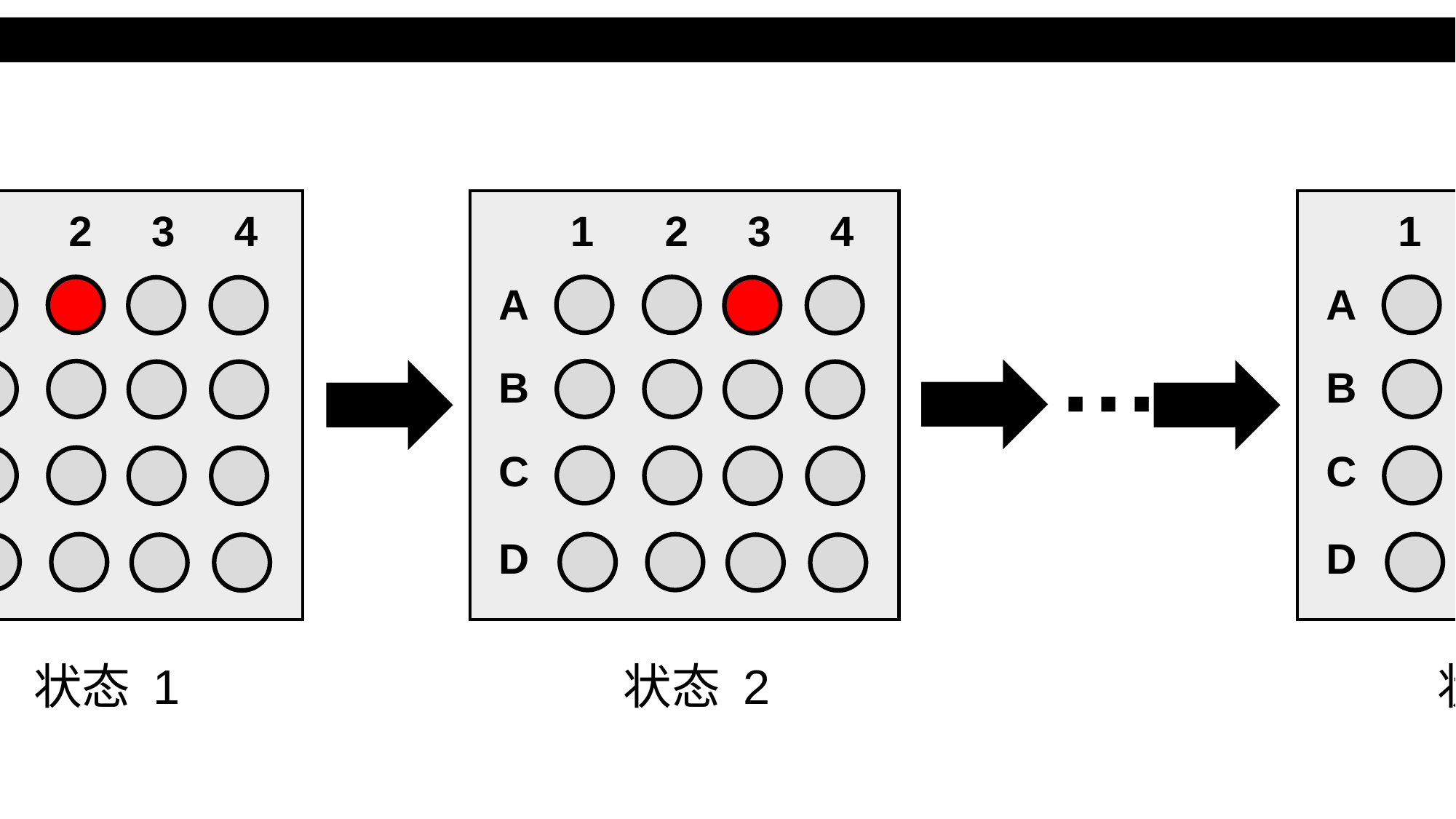

1      2     3     4
A

B

C

D

1      2     3     4
A

B

C

D

1      2     3     4
A

B

C

D

1      2     3     4
A

B

C

D

1      2     3     4
A

B

C

D

···
···

状态 216-1
状态 0
状态 1
状态 4
状态 5

1      2     3     4
A

B

C

D

1      2     3     4
A

B

C

D

1      2     3     4
A

B

C

D

1      2     3     4
A

B

C

D

···

状态 0
状态 1
状态 2
状态 63

1      2     3     4
A

B

C

D

1      2     3     4
A

B

C

D

1      2     3     4
A

B

C

D

1      2     3     4
A

B

C

D

1      2     3     4
A

B

C

D

···

状态 216-1
状态 0
状态 1
状态 2
状态 3

1      2     3     4
A

B

C

D

1      2     3     4
A

B

C

D

1      2     3     4
A

B

C

D

1      2     3     4
A

B

C

D

1      2     3     4
A

B

C

D

···

状态 216-1
状态 0
状态 1
状态 2
状态 3